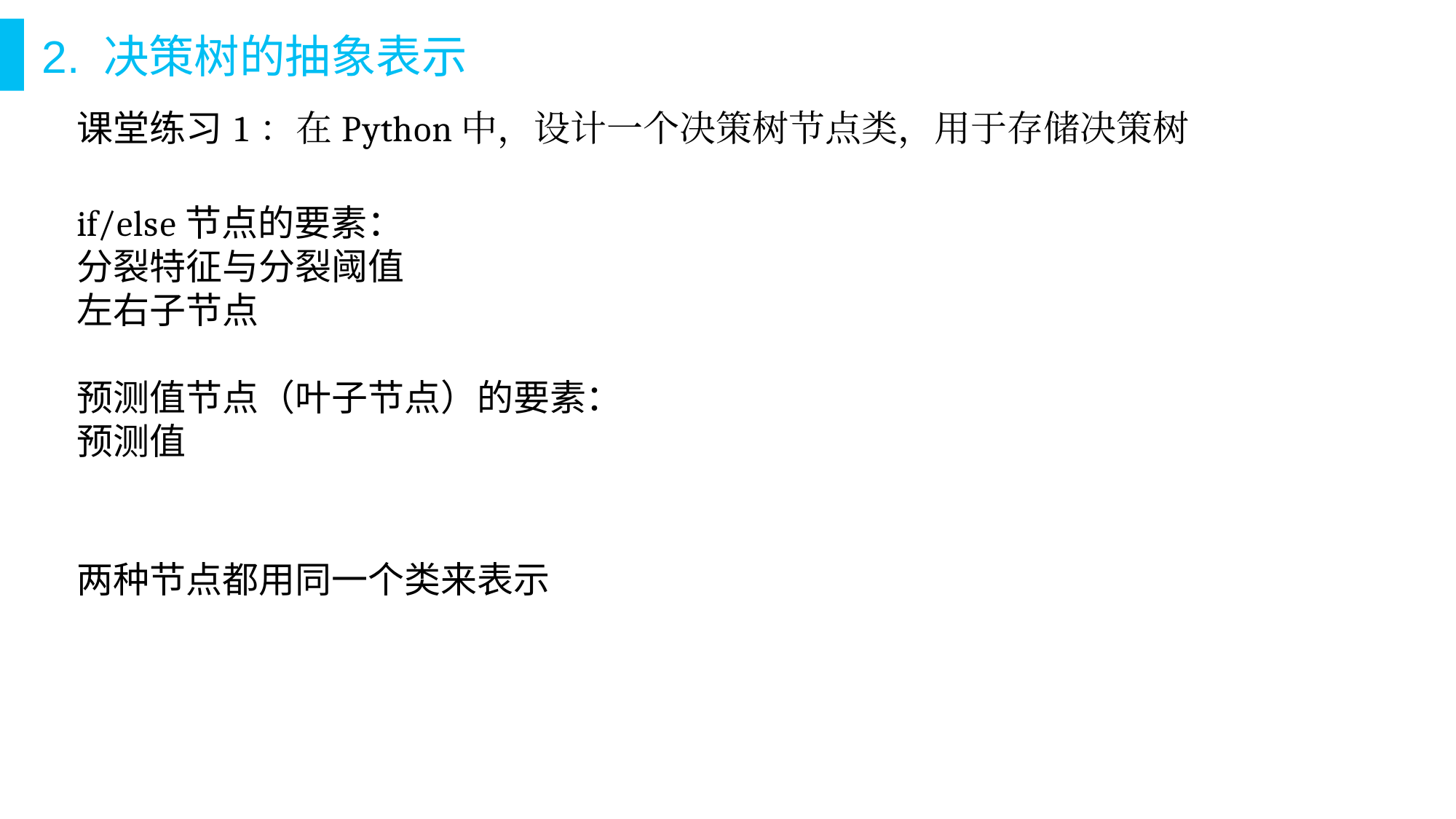

# 2. 决策树的抽象表示
课堂练习1：在Python中，设计一个决策树节点类，用于存储决策树

if/else节点的要素：
分裂特征与分裂阈值
左右子节点

预测值节点（叶子节点）的要素：
预测值

两种节点都用同一个类来表示